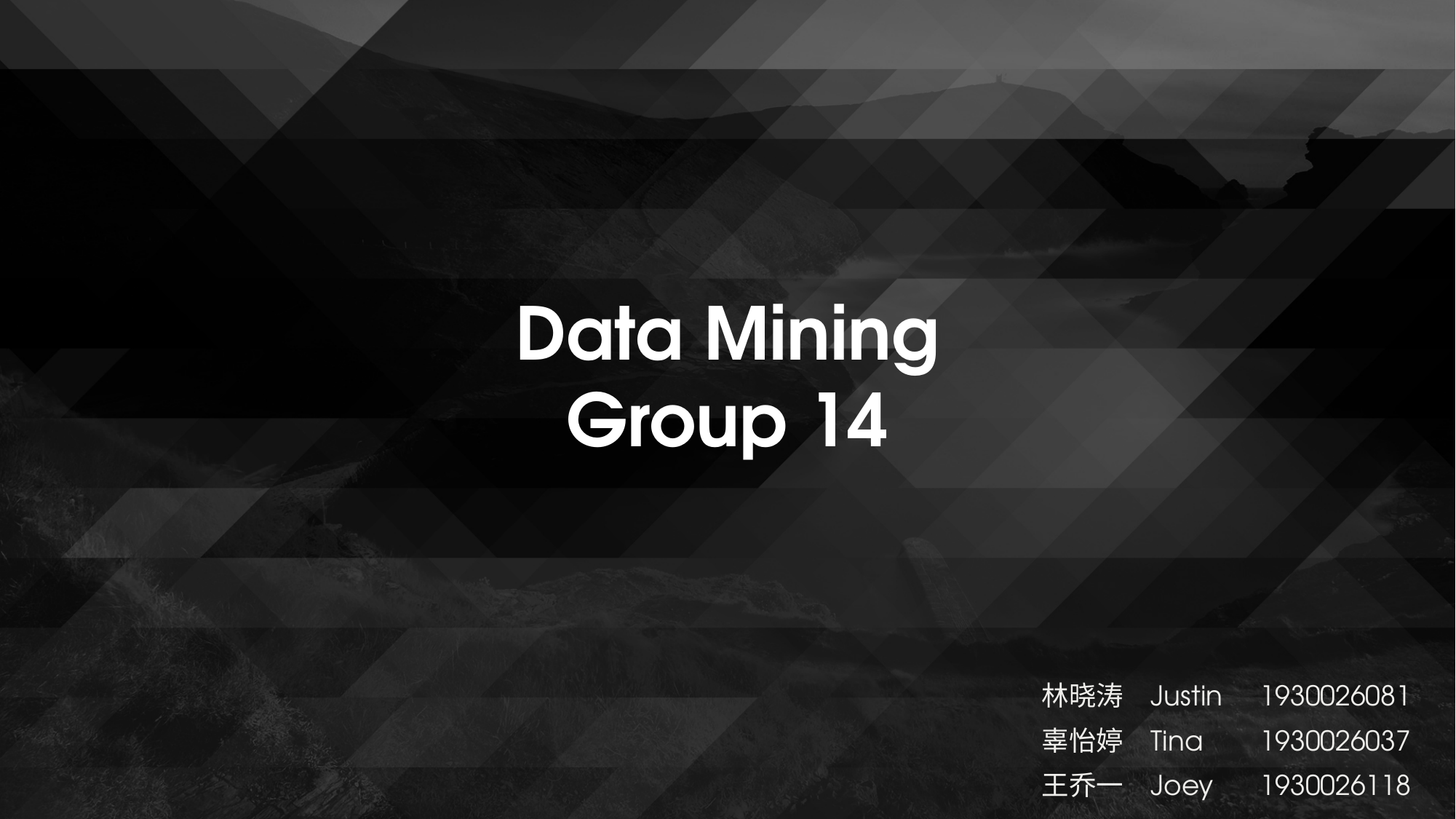

Data Mining
Group 14
林晓涛	Justin	1930026081
辜怡婷	Tina	1930026037
王乔一	Joey	1930026118